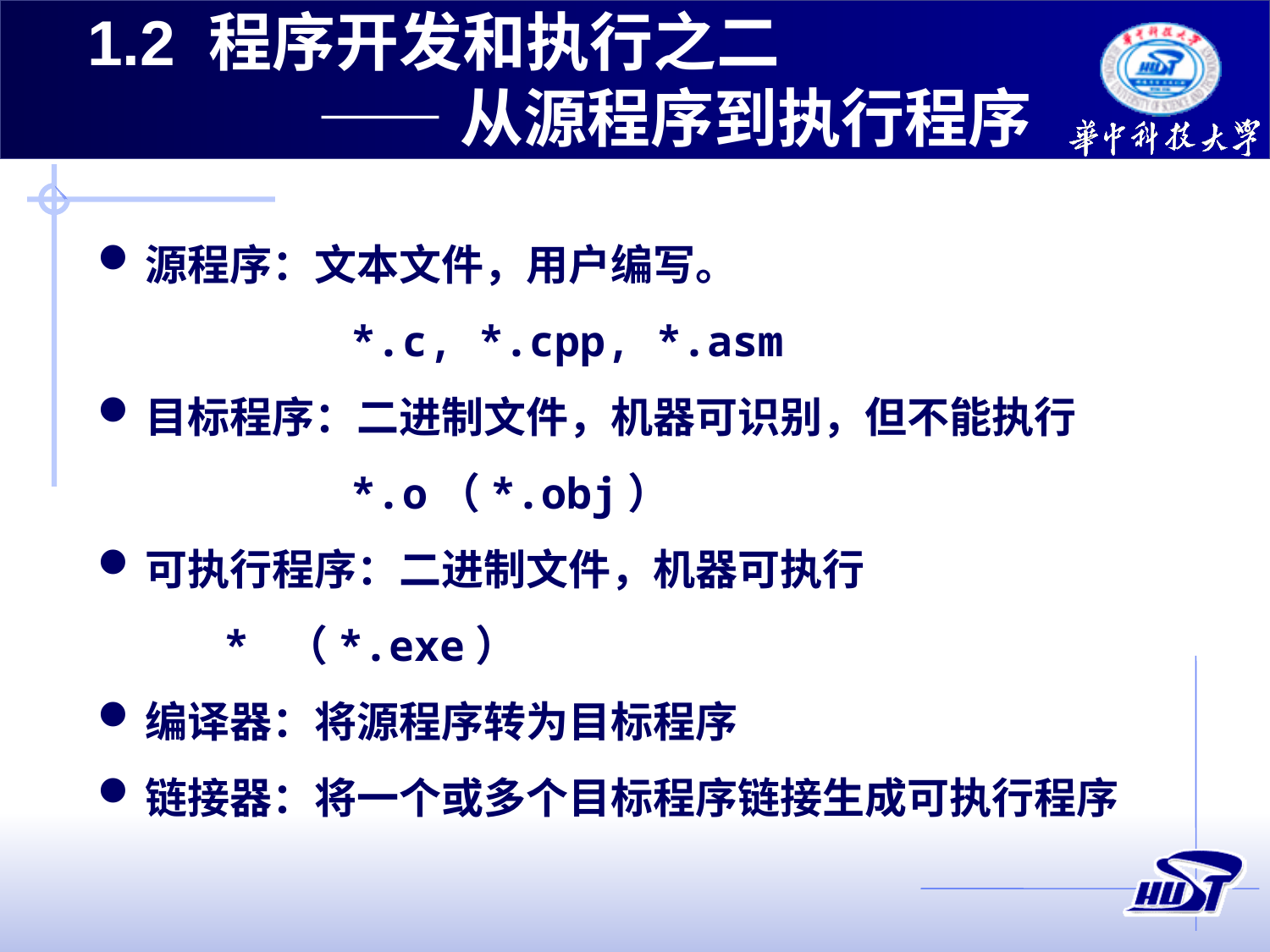

1.2 程序开发和执行之二
                ——从源程序到执行程序
源程序：文本文件，用户编写。
		*.c, *.cpp, *.asm
目标程序：二进制文件，机器可识别，但不能执行
		*.o（*.obj）
可执行程序：二进制文件，机器可执行
	* （*.exe）
编译器：将源程序转为目标程序
链接器：将一个或多个目标程序链接生成可执行程序